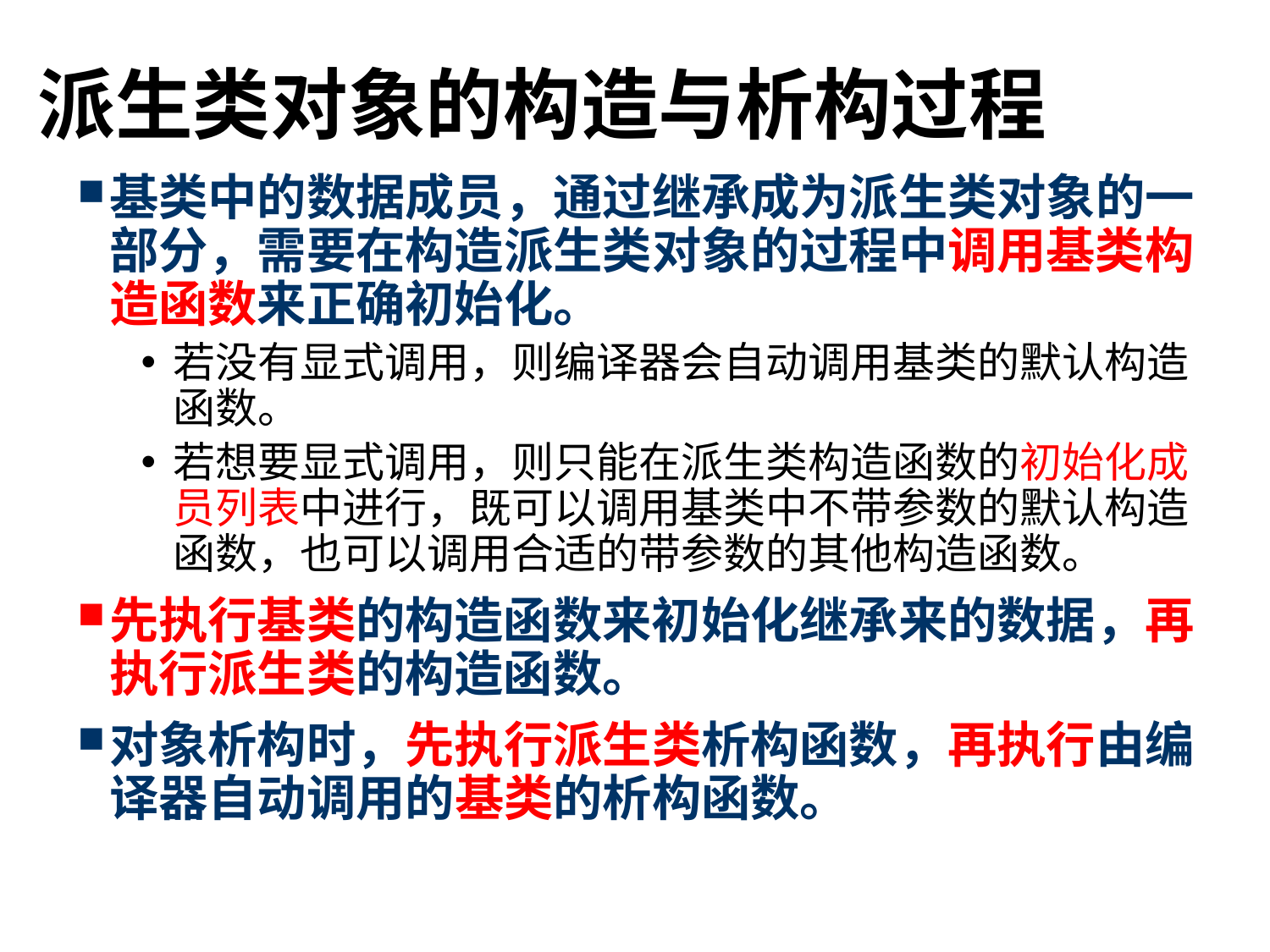

# 派生类对象的构造与析构过程
基类中的数据成员，通过继承成为派生类对象的一部分，需要在构造派生类对象的过程中调用基类构造函数来正确初始化。
若没有显式调用，则编译器会自动调用基类的默认构造函数。
若想要显式调用，则只能在派生类构造函数的初始化成员列表中进行，既可以调用基类中不带参数的默认构造函数，也可以调用合适的带参数的其他构造函数。
先执行基类的构造函数来初始化继承来的数据，再执行派生类的构造函数。
对象析构时，先执行派生类析构函数，再执行由编译器自动调用的基类的析构函数。